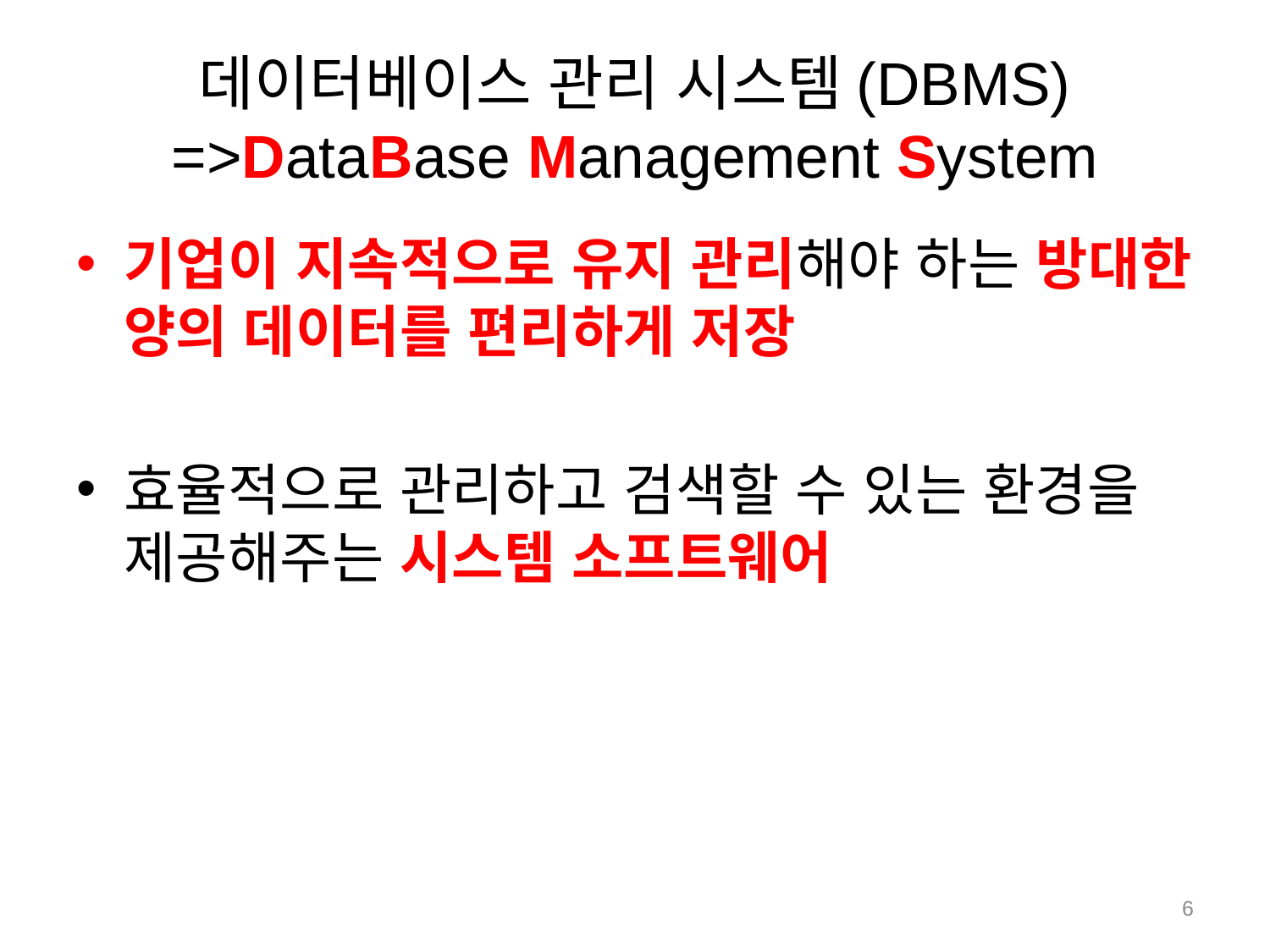

# 데이터베이스 관리 시스템(DBMS) =>DataBase Management System
기업이 지속적으로 유지 관리해야 하는 방대한 양의 데이터를 편리하게 저장

효율적으로 관리하고 검색할 수 있는 환경을 제공해주는 시스템 소프트웨어

6